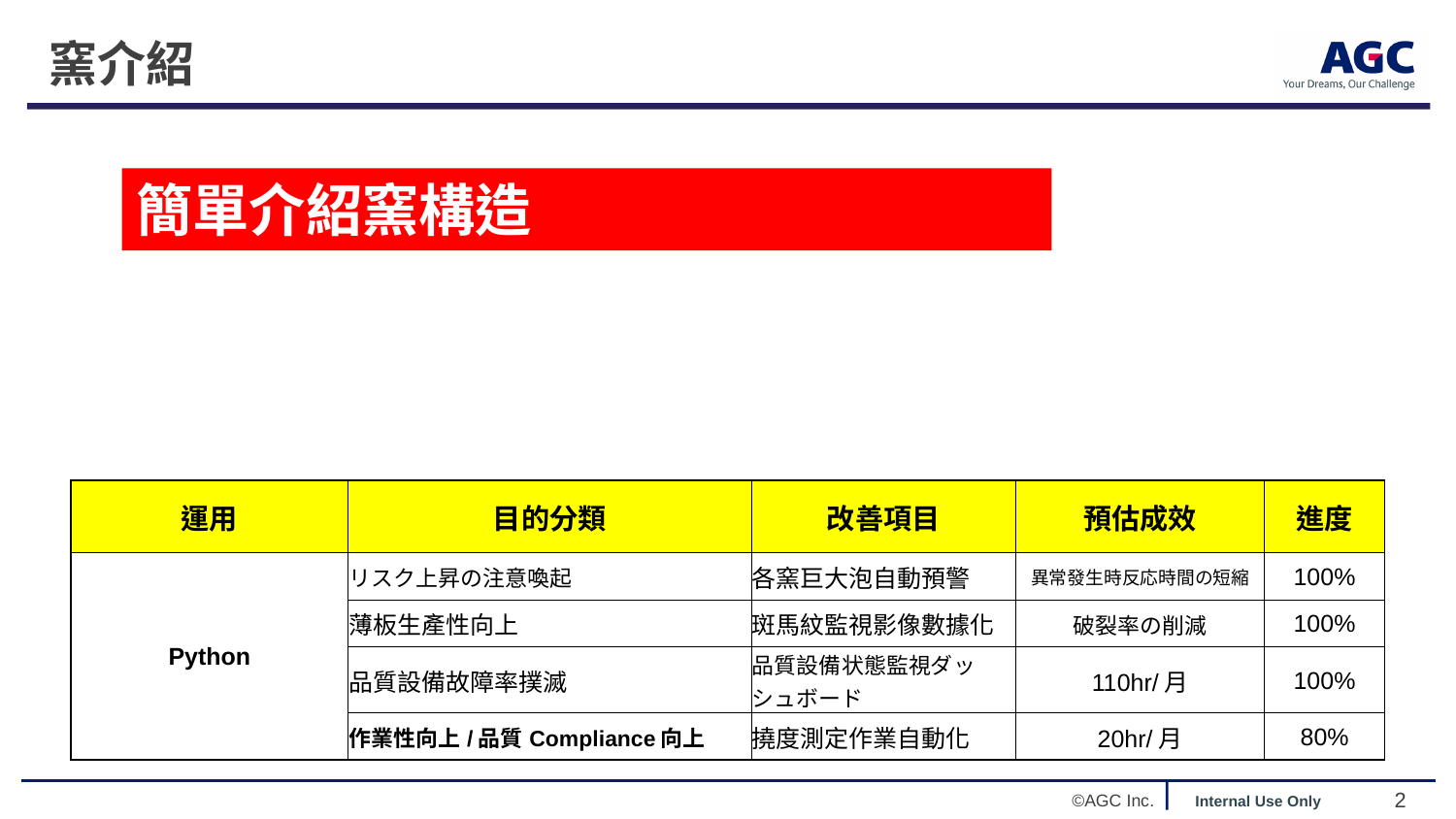

# 窯介紹
簡單介紹窯構造
| 運用 | 目的分類 | 改善項目 | 預估成效 | 進度 |
| --- | --- | --- | --- | --- |
| Python | リスク上昇の注意喚起 | 各窯巨大泡自動預警 | 異常發生時反応時間の短縮 | 100% |
|  | 薄板生產性向上 | 斑馬紋監視影像數據化 | 破裂率の削減 | 100% |
|  | 品質設備故障率撲滅 | 品質設備状態監視ダッシュボード | 110hr/月 | 100% |
|  | 作業性向上/品質Compliance向上 | 撓度測定作業自動化 | 20hr/月 | 80% |